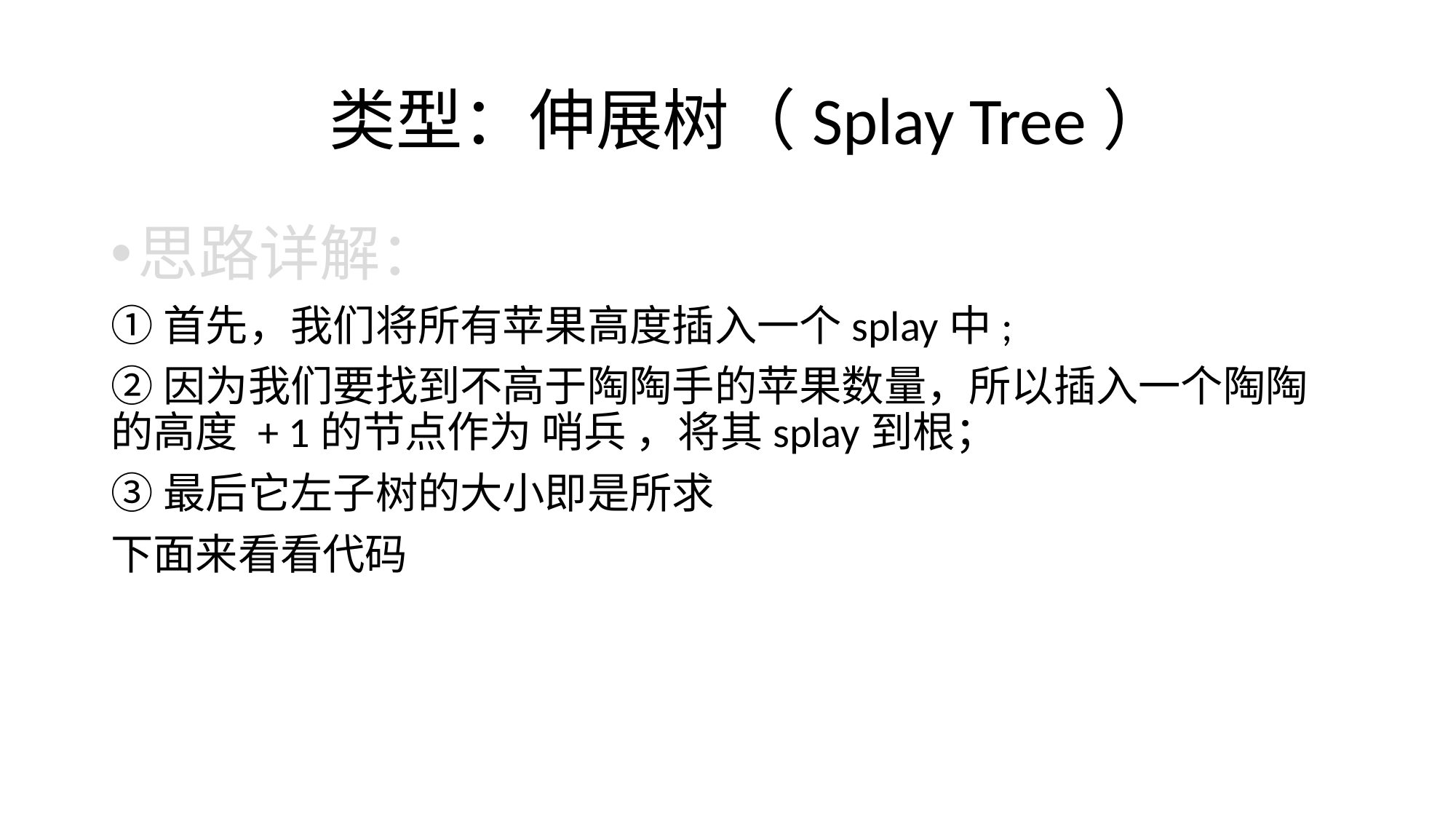

# 类型：伸展树（Splay Tree）
思路详解：
①首先，我们将所有苹果高度插入一个splay中;
②因为我们要找到不高于陶陶手的苹果数量，所以插入一个陶陶的高度 + 1的节点作为 哨兵 ，将其splay到根；
③最后它左子树的大小即是所求
下面来看看代码